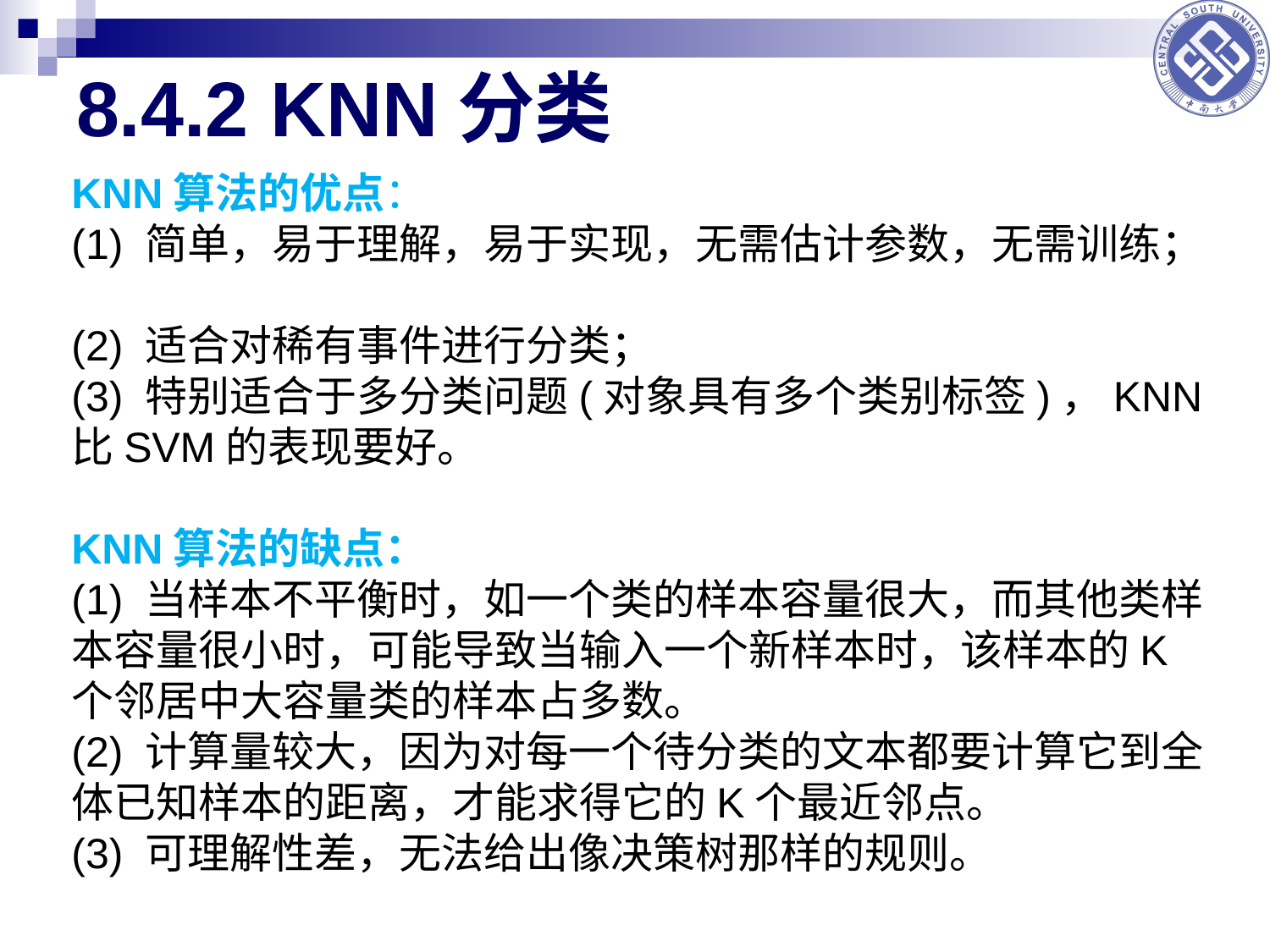

# 8.4.2 KNN分类
KNN算法的优点：
(1) 简单，易于理解，易于实现，无需估计参数，无需训练；
(2) 适合对稀有事件进行分类；
(3) 特别适合于多分类问题(对象具有多个类别标签)，KNN比SVM的表现要好。

KNN算法的缺点：
(1) 当样本不平衡时，如一个类的样本容量很大，而其他类样本容量很小时，可能导致当输入一个新样本时，该样本的K个邻居中大容量类的样本占多数。
(2) 计算量较大，因为对每一个待分类的文本都要计算它到全体已知样本的距离，才能求得它的K个最近邻点。
(3) 可理解性差，无法给出像决策树那样的规则。